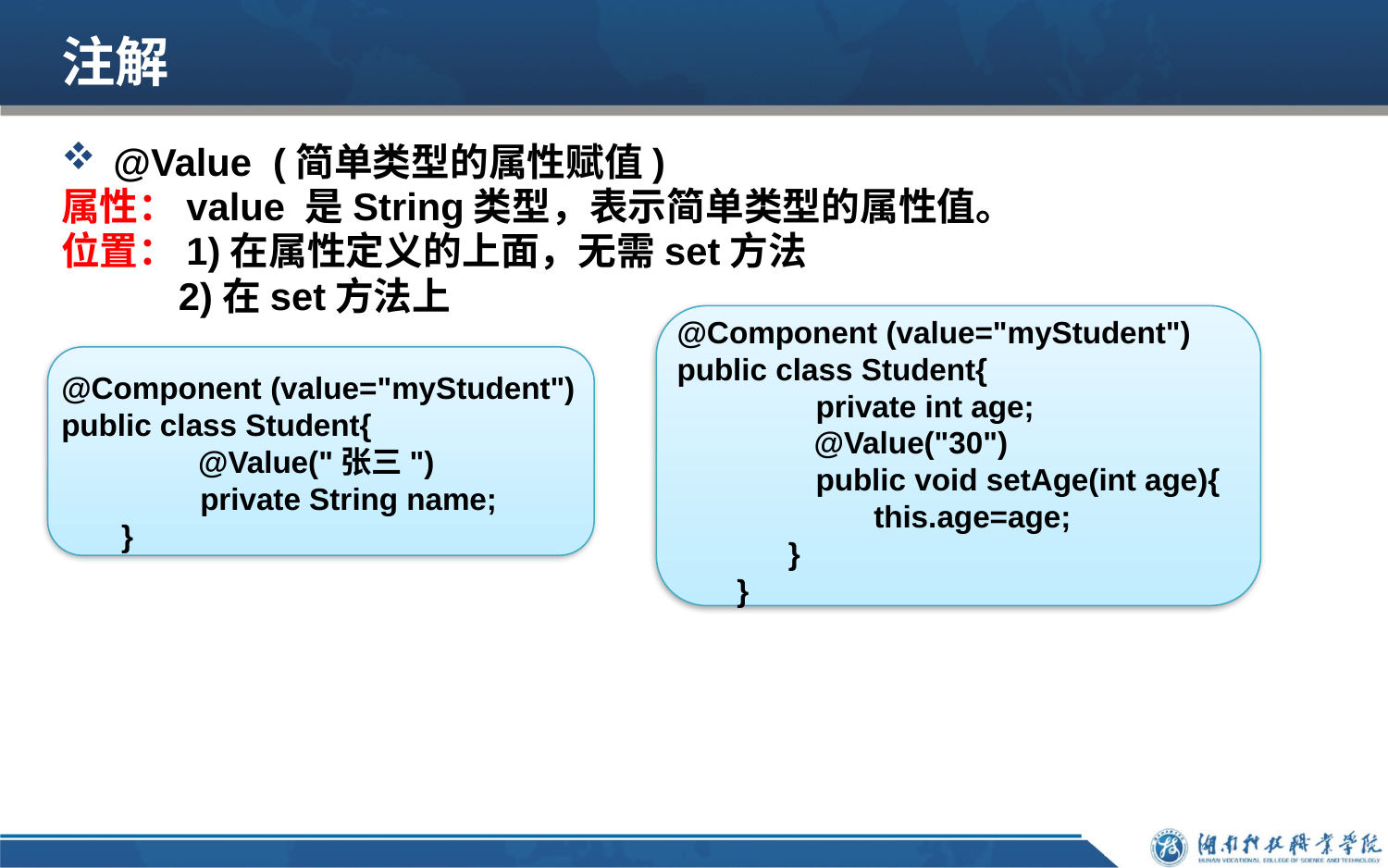

# 注解
@Value  (简单类型的属性赋值)
属性：value 是String类型，表示简单类型的属性值。
位置：1)在属性定义的上面，无需set方法
           2)在set方法上

@Component (value="myStudent")
public class Student{
	private int age;
                @Value("30")
	public void setAge(int age){
                       this.age=age;
             }
       }

@Component (value="myStudent")
public class Student{
                @Value("张三")
	private String name;
       }